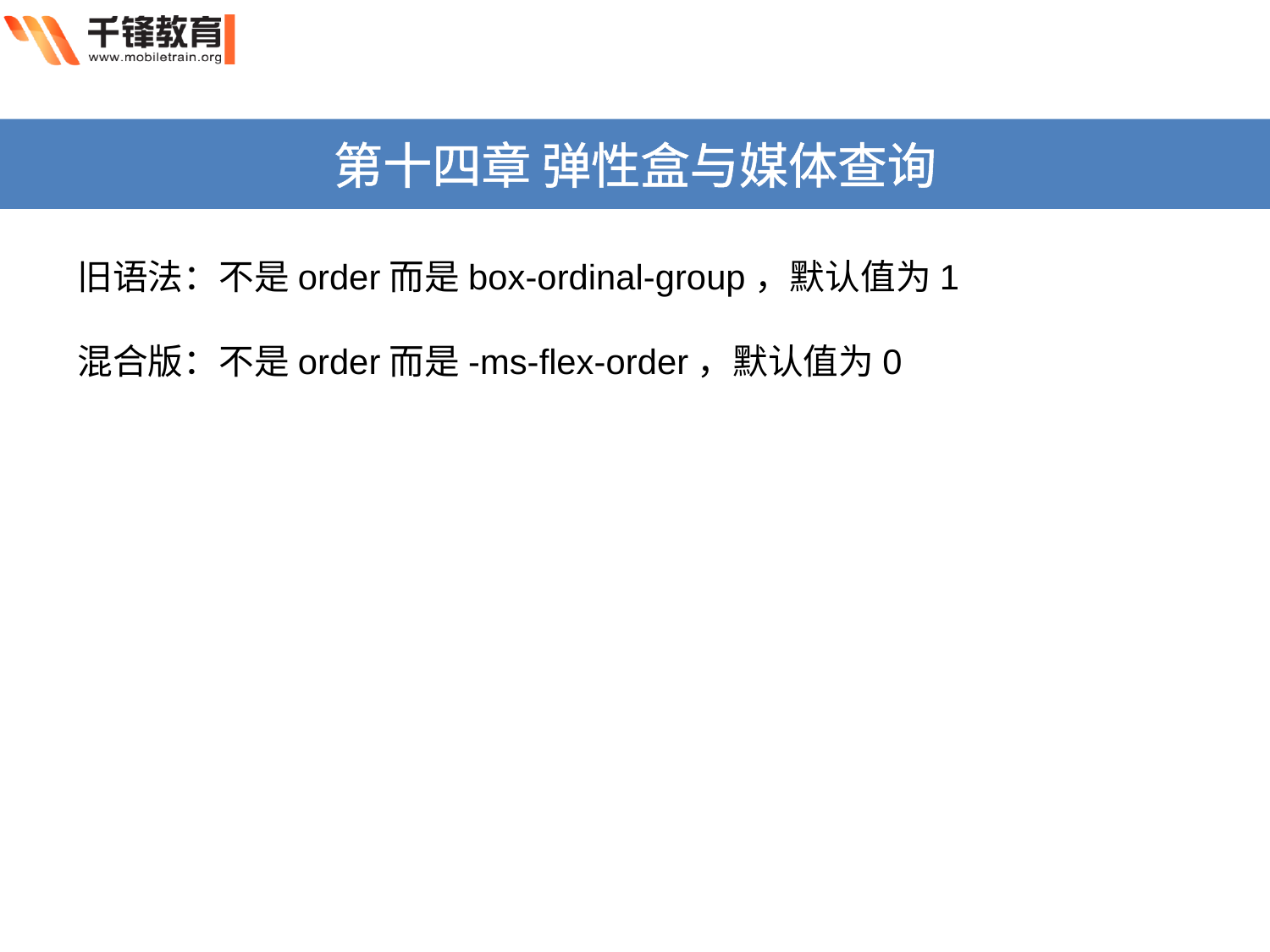

第十四章 弹性盒与媒体查询
旧语法：不是order而是box-ordinal-group，默认值为1

混合版：不是order而是-ms-flex-order，默认值为0